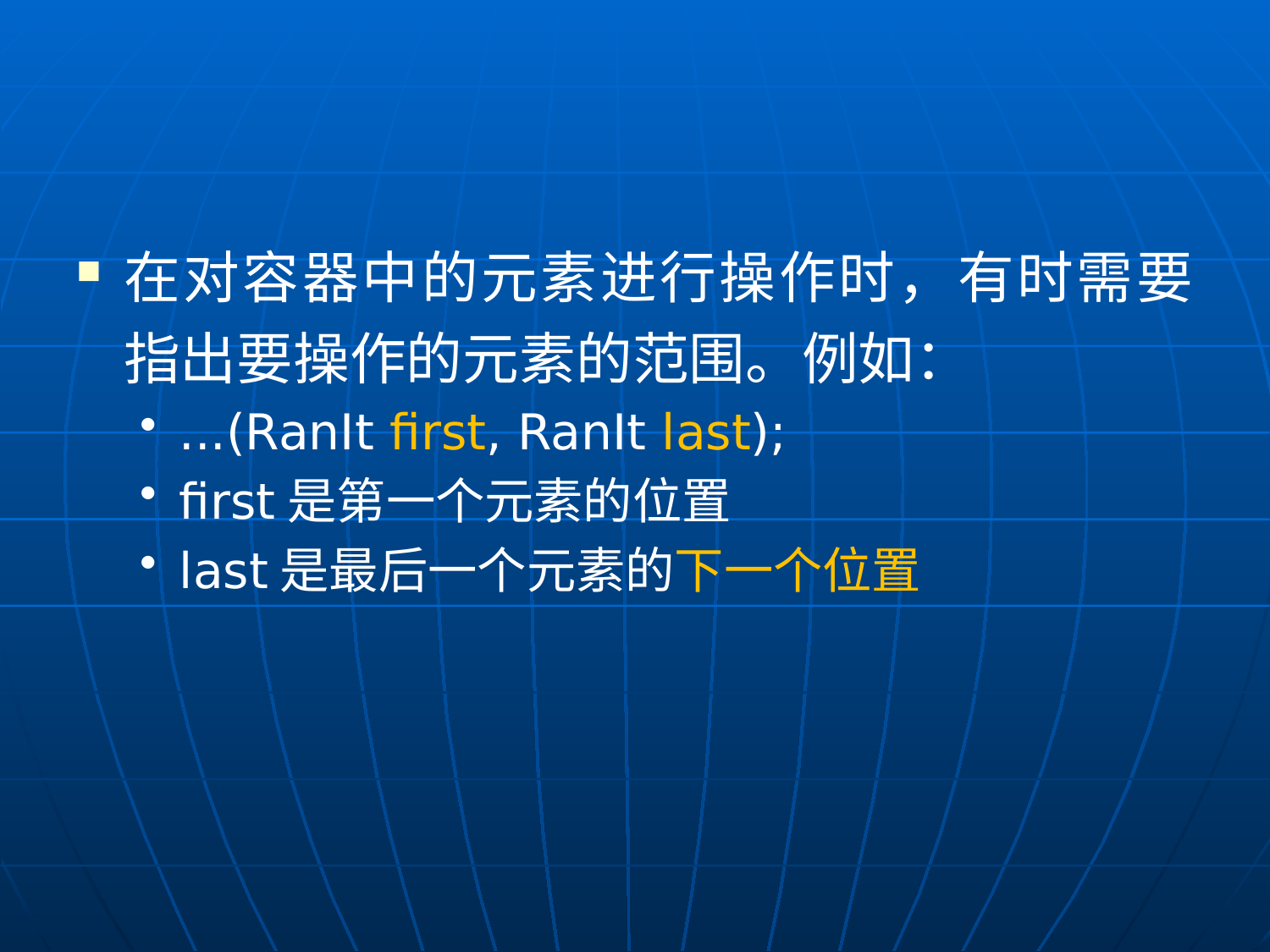

#
在对容器中的元素进行操作时，有时需要指出要操作的元素的范围。例如：
...(RanIt first, RanIt last);
first是第一个元素的位置
last是最后一个元素的下一个位置